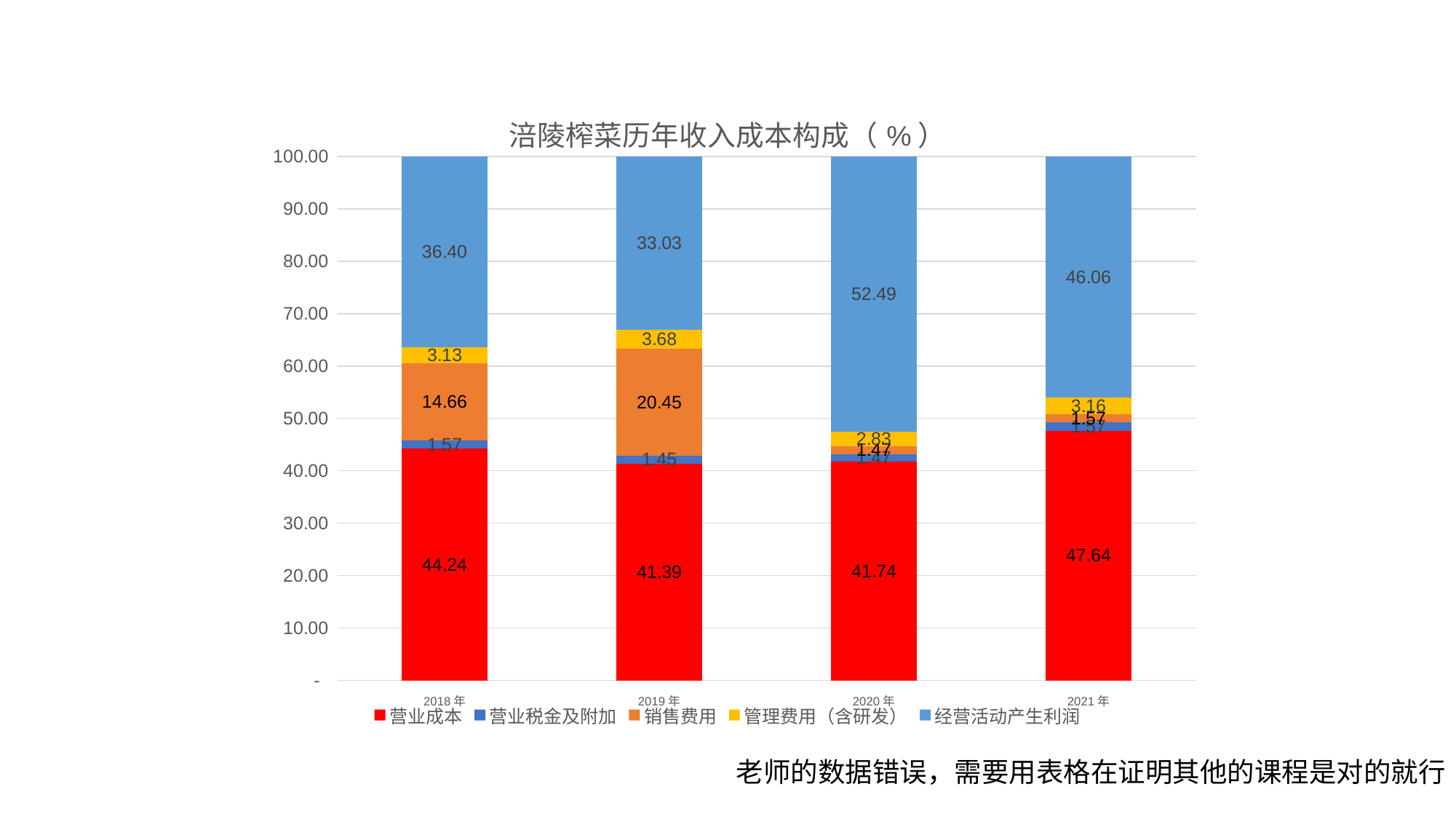

### Chart: 涪陵榨菜历年收入成本构成（%）

| Category | 营业成本 | 营业税金及附加 | 销售费用 | 管理费用（含研发） | 经营活动产生利润 |
|---|---|---|---|---|---|
| 2018年 | 44.24 | 1.57 | 14.66 | 3.13 | 36.4 |
| 2019年 | 41.39 | 1.45 | 20.45 | 3.68 | 33.029999999999994 |
| 2020年 | 41.74 | 1.47 | 1.47 | 2.83 | 52.49 |
| 2021年 | 47.64 | 1.57 | 1.57 | 3.16 | 46.06 |
老师的数据错误，需要用表格在证明其他的课程是对的就行